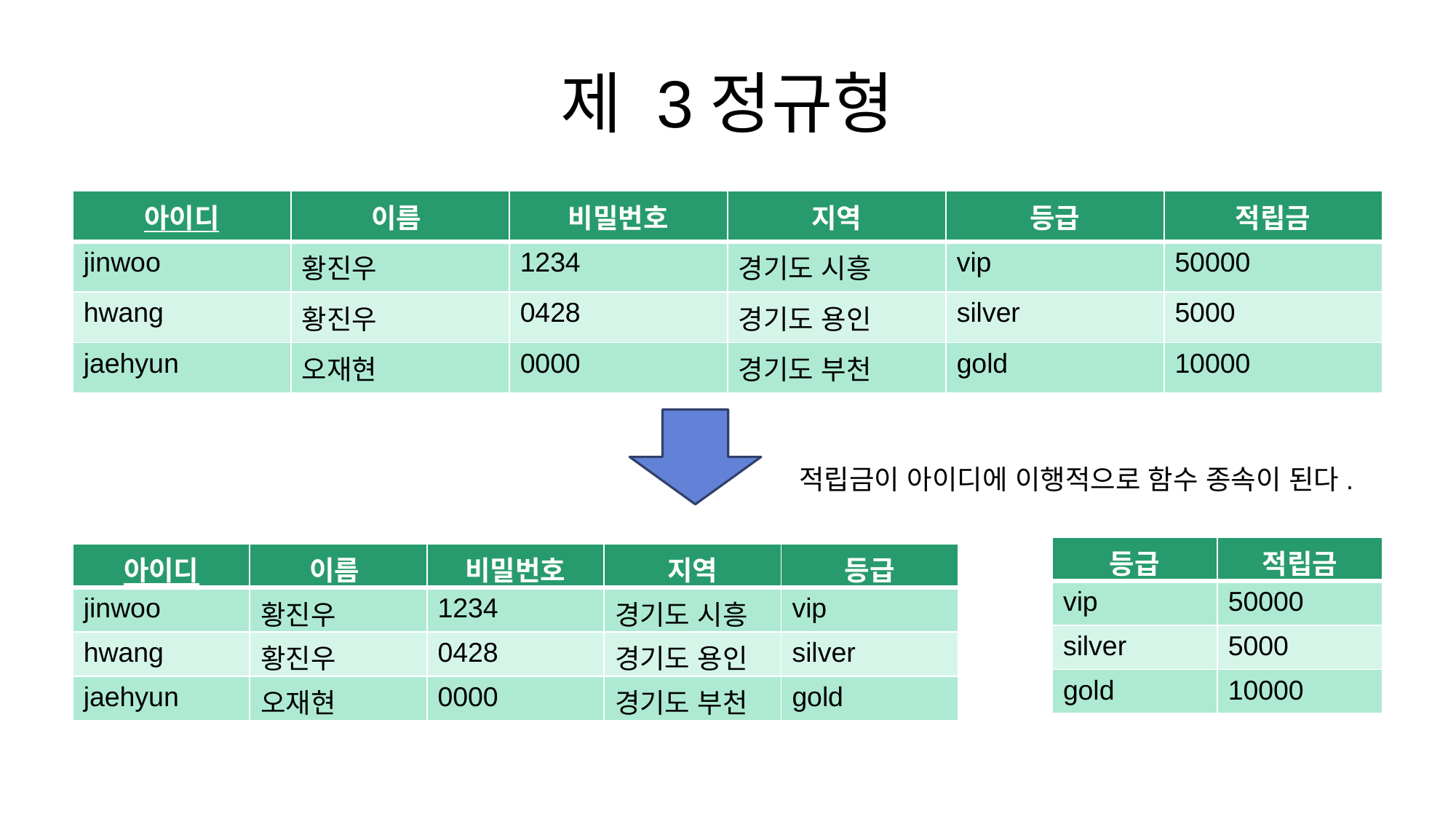

# 제 3정규형
| 아이디 | 이름 | 비밀번호 | 지역 | 등급 | 적립금 |
| --- | --- | --- | --- | --- | --- |
| jinwoo | 황진우 | 1234 | 경기도 시흥 | vip | 50000 |
| hwang | 황진우 | 0428 | 경기도 용인 | silver | 5000 |
| jaehyun | 오재현 | 0000 | 경기도 부천 | gold | 10000 |

적립금이 아이디에 이행적으로 함수 종속이 된다.
| 등급 | 적립금 |
| --- | --- |
| vip | 50000 |
| silver | 5000 |
| gold | 10000 |
| 아이디 | 이름 | 비밀번호 | 지역 | 등급 |
| --- | --- | --- | --- | --- |
| jinwoo | 황진우 | 1234 | 경기도 시흥 | vip |
| hwang | 황진우 | 0428 | 경기도 용인 | silver |
| jaehyun | 오재현 | 0000 | 경기도 부천 | gold |